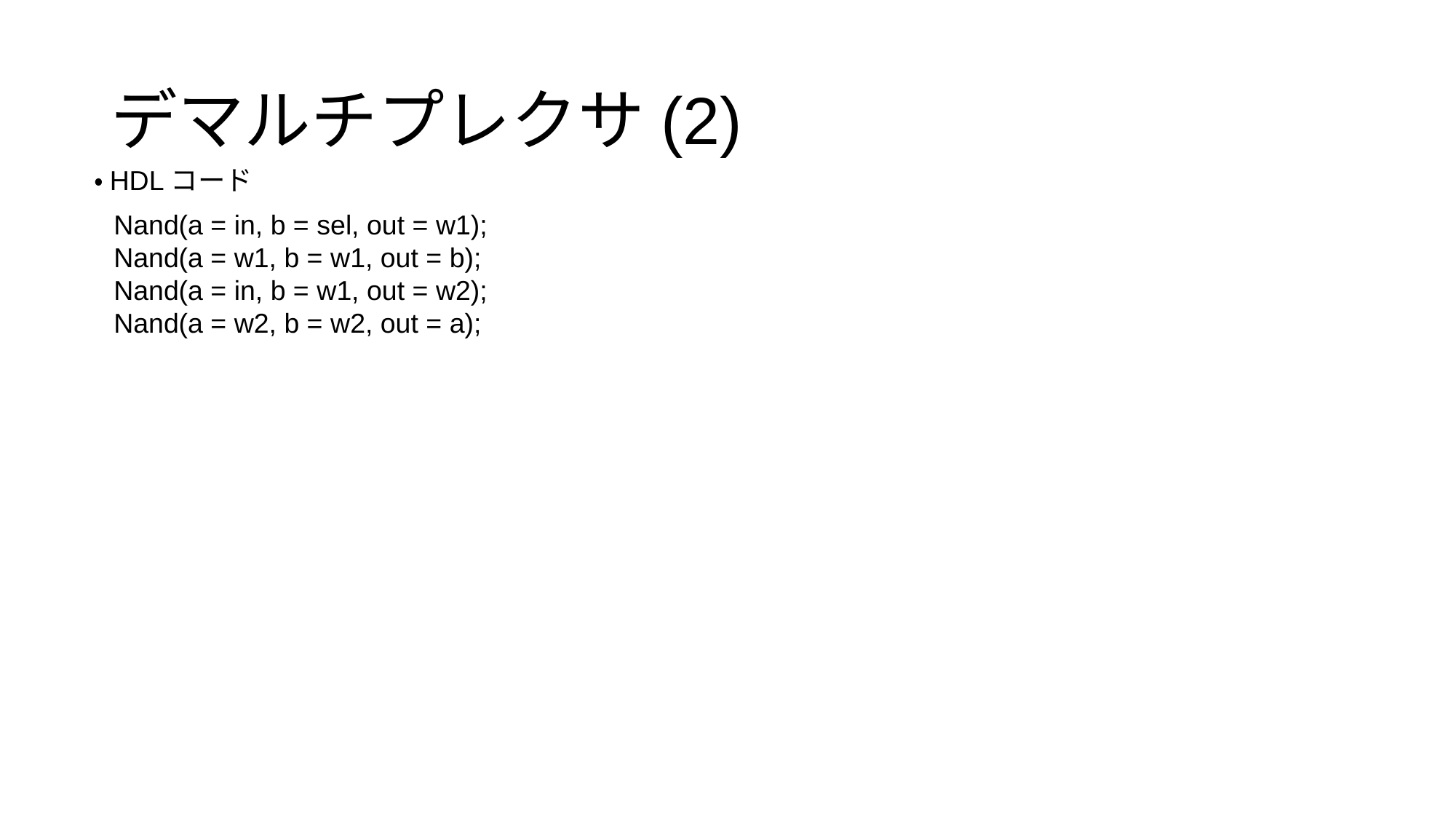

# デマルチプレクサ(2)
・HDLコード
Nand(a = in, b = sel, out = w1);
Nand(a = w1, b = w1, out = b);
Nand(a = in, b = w1, out = w2);
Nand(a = w2, b = w2, out = a);